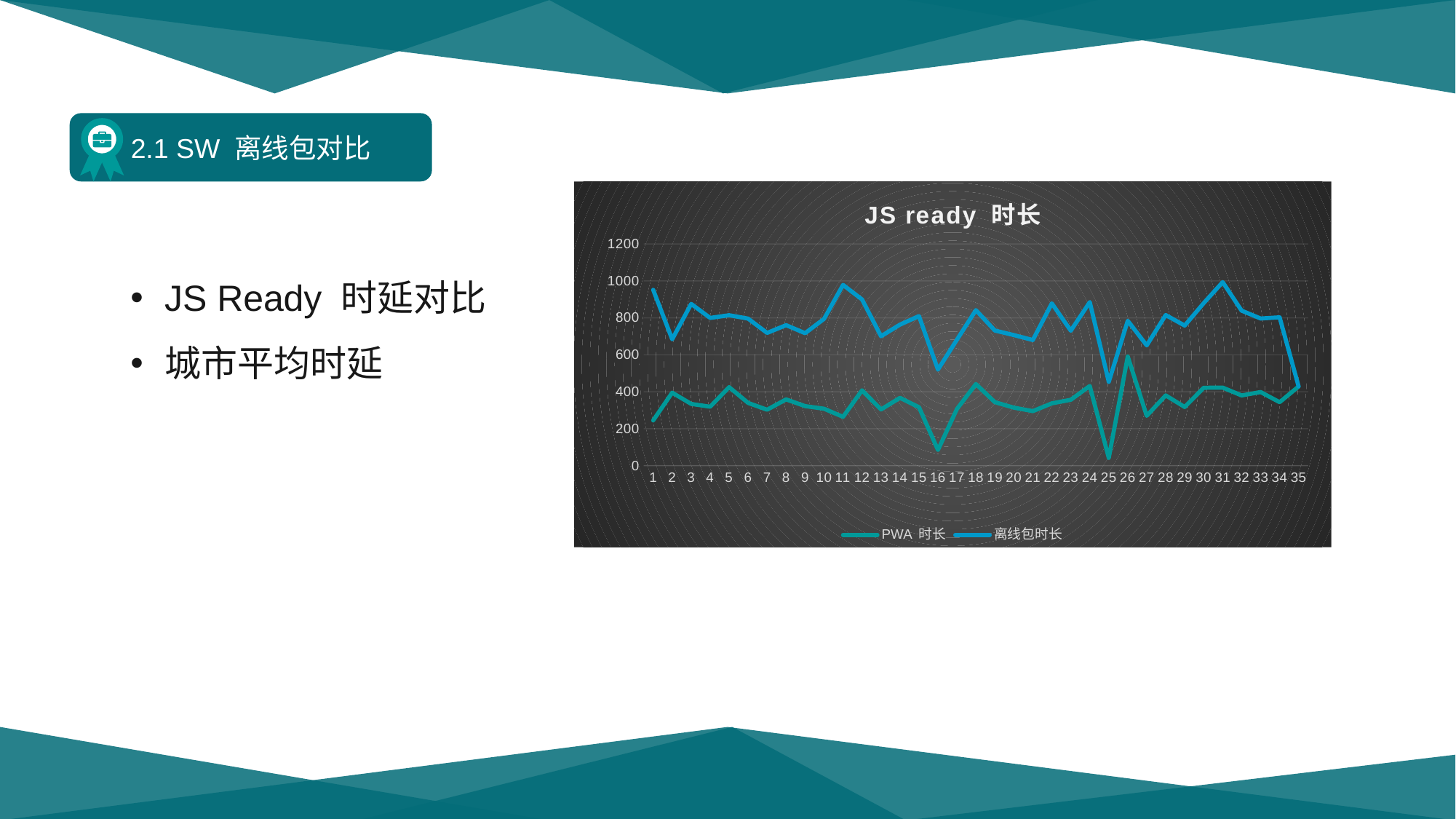

2.1 SW 离线包对比

### Chart: JS ready 时长

| Category | PWA 时长 | 离线包时长 |
|---|---|---|
JS Ready 时延对比
城市平均时延